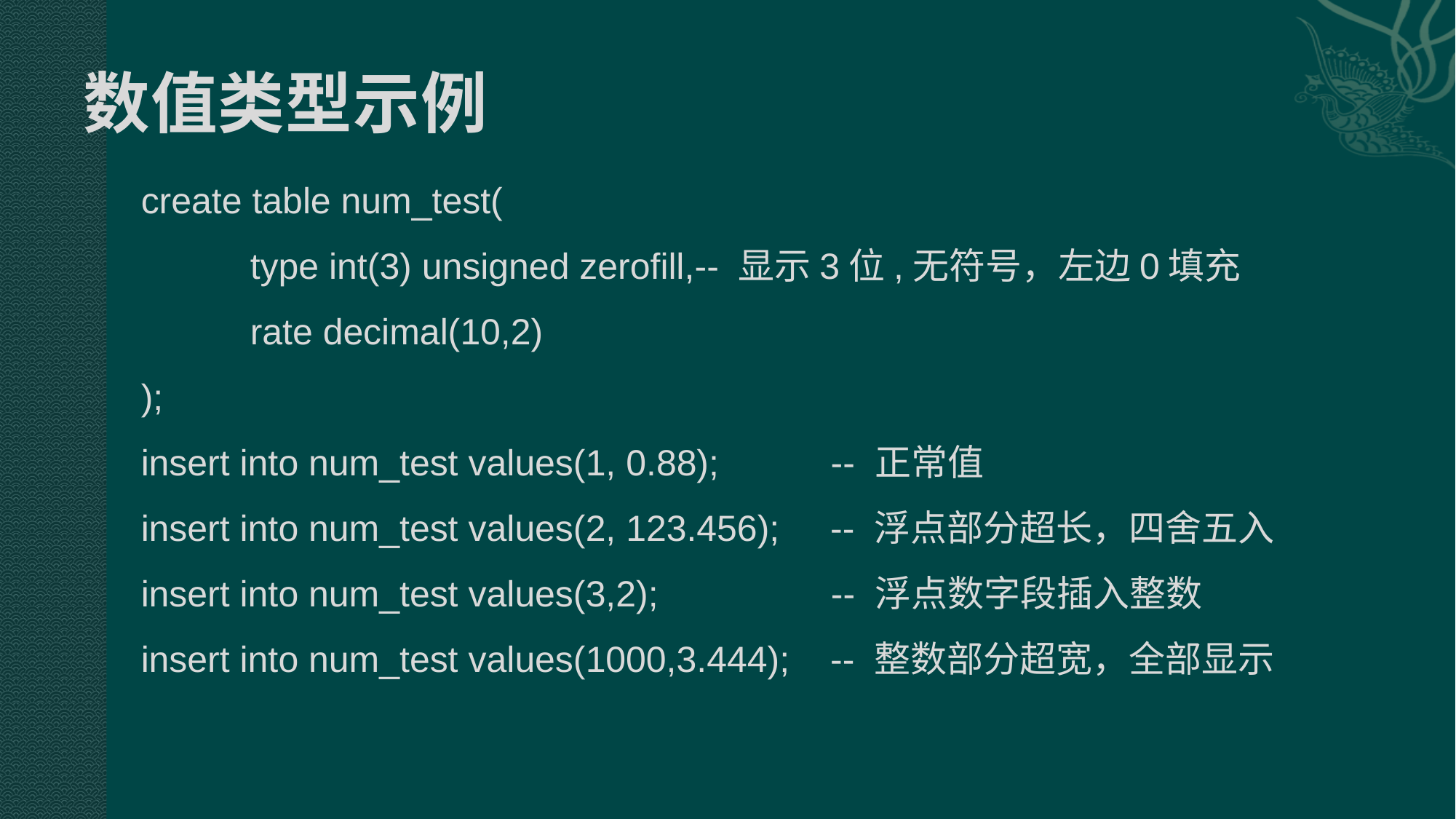

# 数值类型示例
create table num_test(
	type int(3) unsigned zerofill,-- 显示3位,无符号，左边0填充
	rate decimal(10,2)
);
insert into num_test values(1, 0.88);           -- 正常值
insert into num_test values(2, 123.456);     -- 浮点部分超长，四舍五入
insert into num_test values(3,2);                 -- 浮点数字段插入整数
insert into num_test values(1000,3.444);    -- 整数部分超宽，全部显示